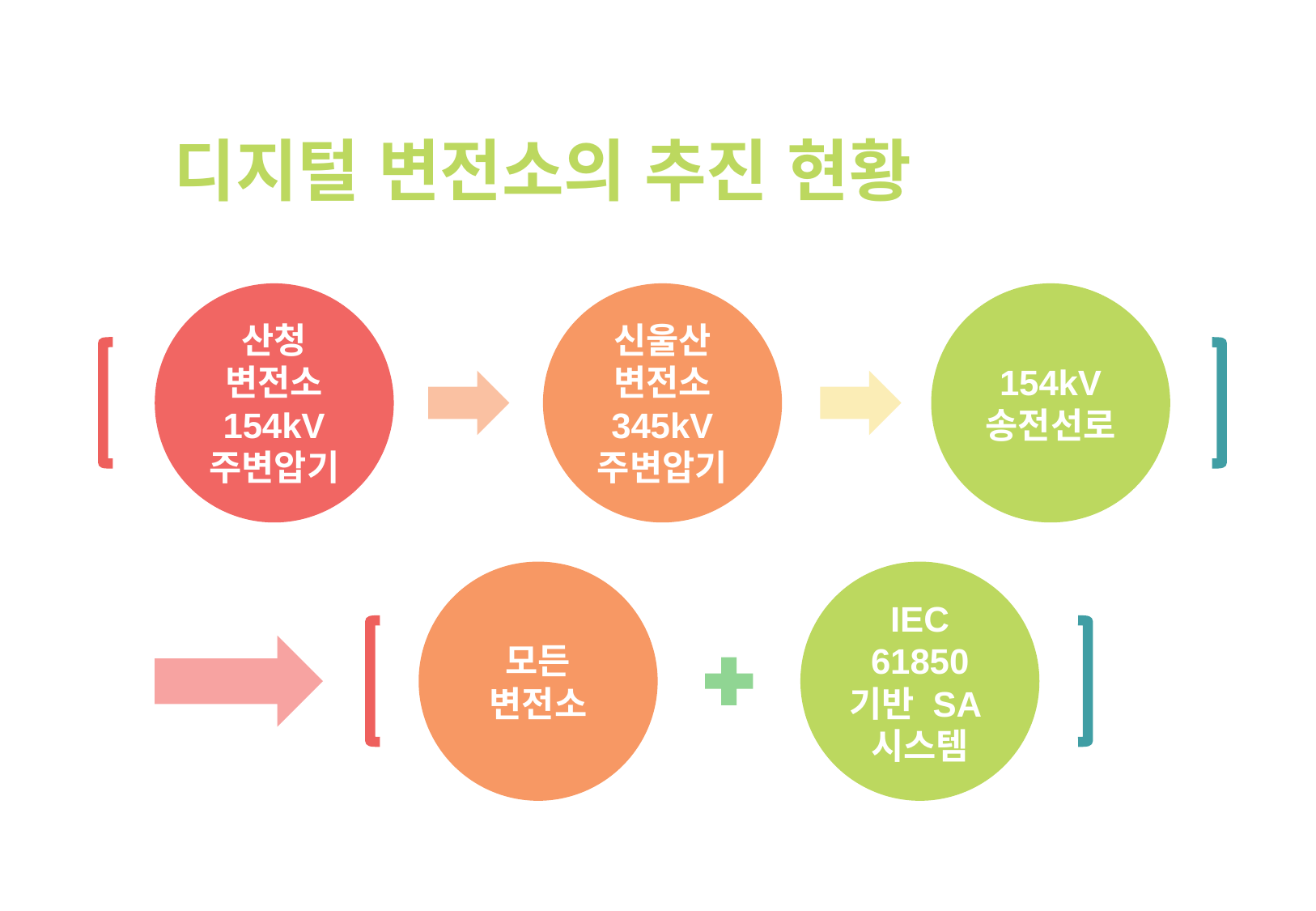

디지털 변전소의 추진 현황
산청
변전소
154kV 주변압기
신울산 변전소
345kV 주변압기
154kV
송전선로

모든
변전소
IEC
61850
기반 SA시스템